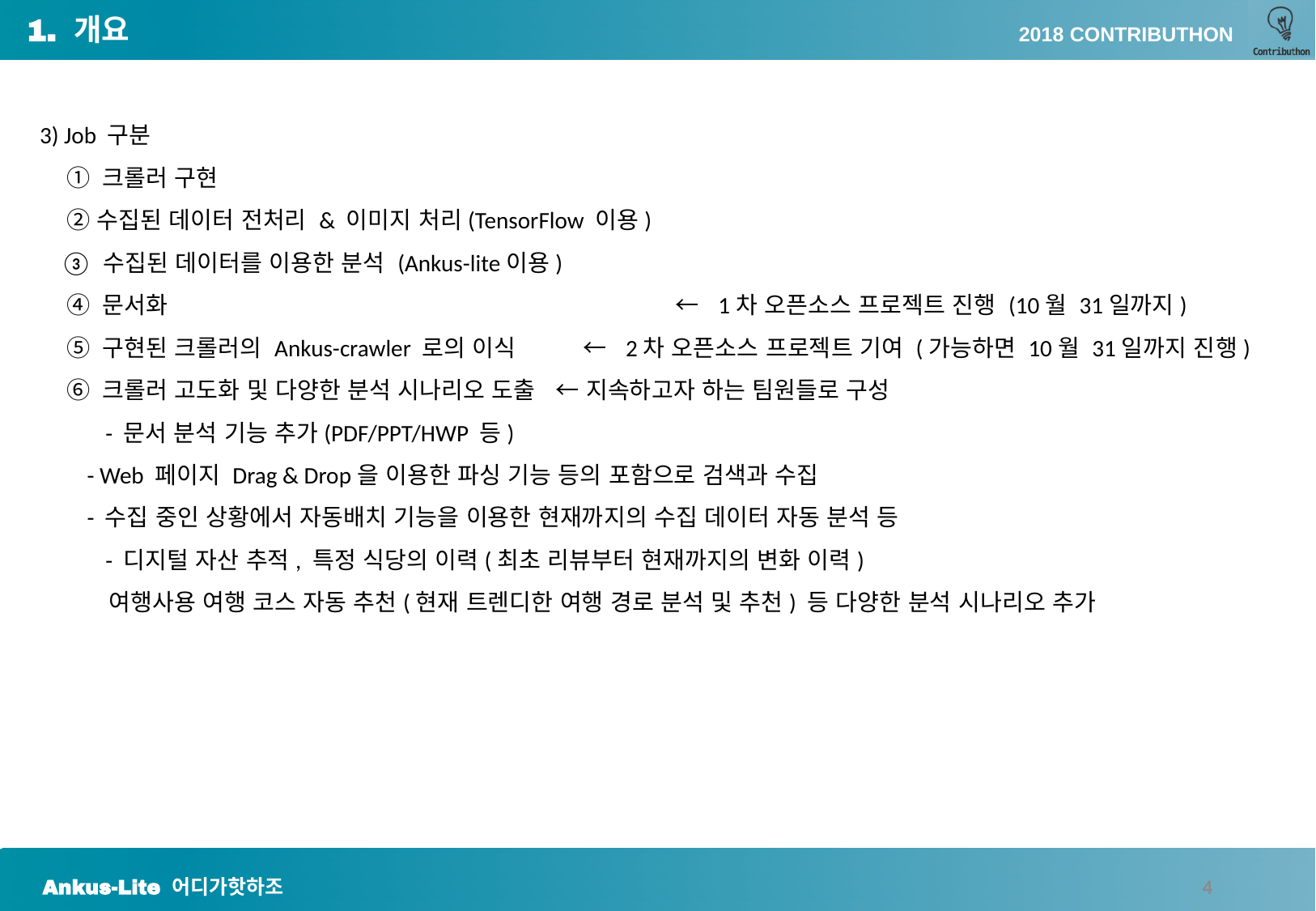

1. 개요
3) Job 구분
    ① 크롤러 구현
    ② 수집된 데이터 전처리 & 이미지 처리(TensorFlow 이용)
    ③ 수집된 데이터를 이용한 분석 (Ankus-lite이용)
    ④ 문서화                                                                            ←  1차 오픈소스 프로젝트 진행 (10월 31일까지)
    ⑤ 구현된 크롤러의 Ankus-crawler 로의 이식          ←  2차 오픈소스 프로젝트 기여 (가능하면 10월 31일까지 진행)
    ⑥ 크롤러 고도화 및 다양한 분석 시나리오 도출   ← 지속하고자 하는 팀원들로 구성
         - 문서 분석 기능 추가(PDF/PPT/HWP 등)
         - Web 페이지 Drag & Drop을 이용한 파싱 기능 등의 포함으로 검색과 수집
         - 수집 중인 상황에서 자동배치 기능을 이용한 현재까지의 수집 데이터 자동 분석 등
         - 디지털 자산 추적, 특정 식당의 이력(최초 리뷰부터 현재까지의 변화 이력)
            여행사용 여행 코스 자동 추천(현재 트렌디한 여행 경로 분석 및 추천) 등 다양한 분석 시나리오 추가
4